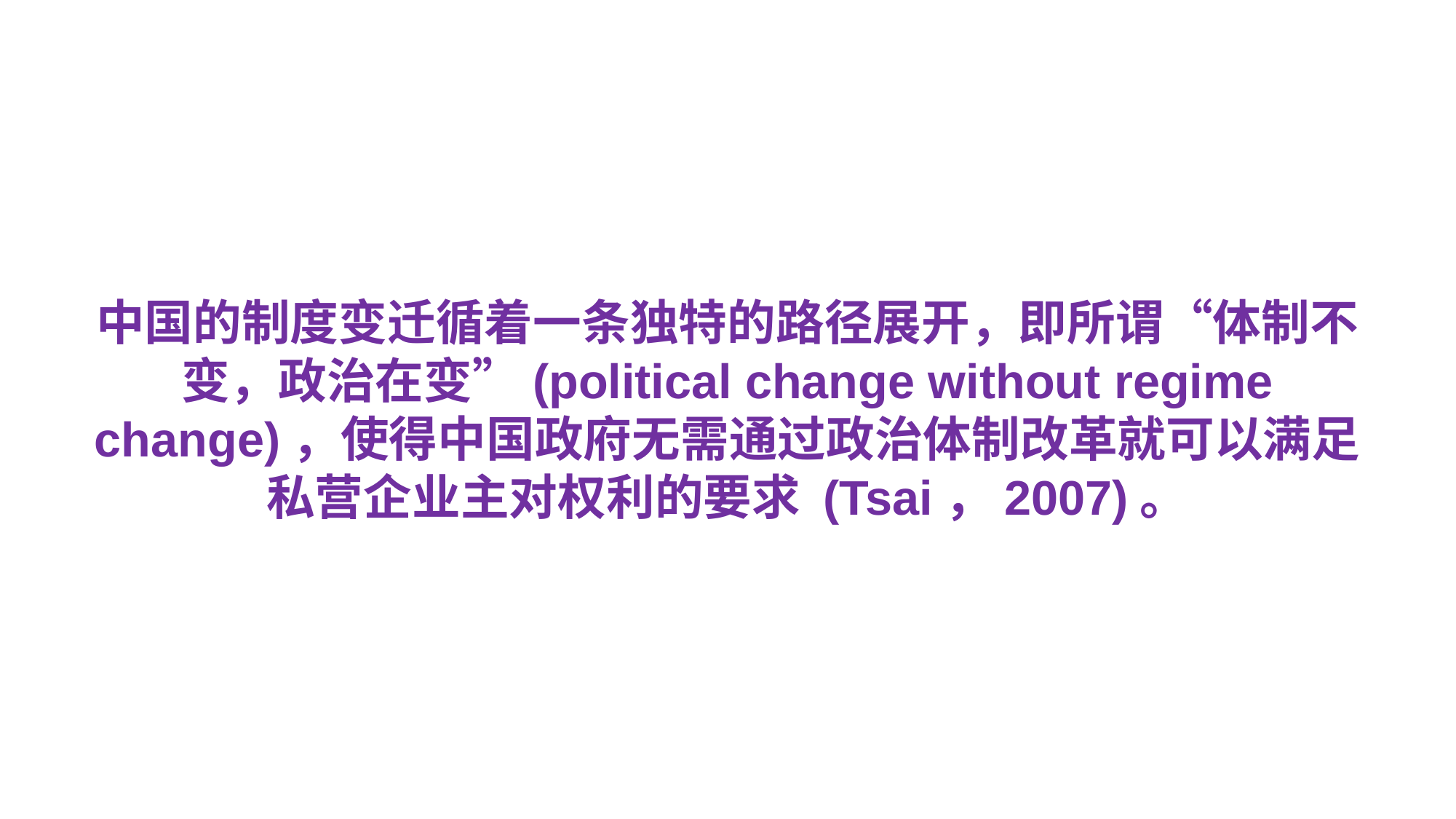

中国的制度变迁循着一条独特的路径展开，即所谓“体制不变，政治在变”(political change without regime change)，使得中国政府无需通过政治体制改革就可以满足私营企业主对权利的要求 (Tsai，2007)。